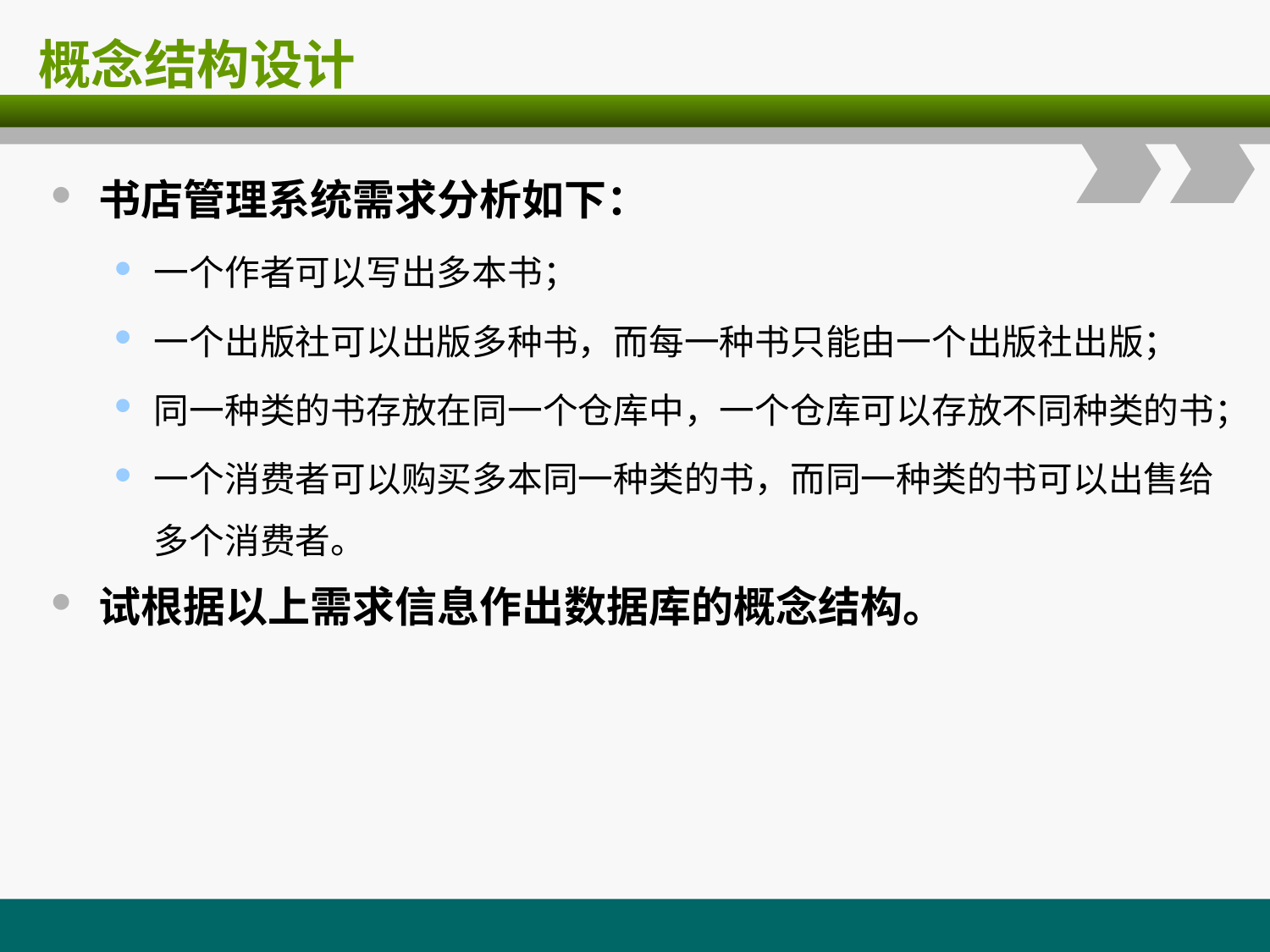

# 概念结构设计
书店管理系统需求分析如下：
一个作者可以写出多本书；
一个出版社可以出版多种书，而每一种书只能由一个出版社出版；
同一种类的书存放在同一个仓库中，一个仓库可以存放不同种类的书；
一个消费者可以购买多本同一种类的书，而同一种类的书可以出售给多个消费者。
试根据以上需求信息作出数据库的概念结构。